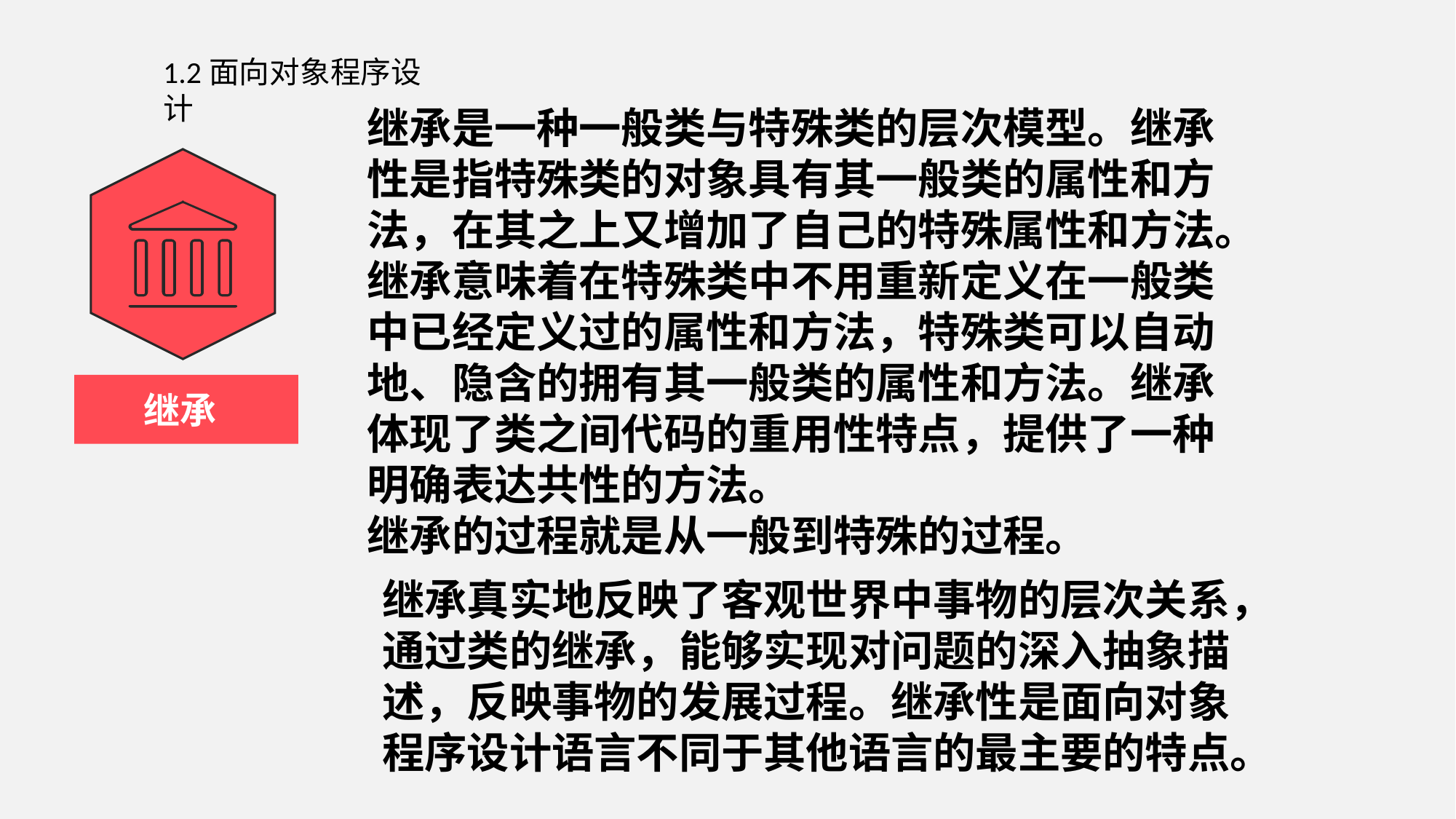

1.2面向对象程序设计
继承是一种一般类与特殊类的层次模型。继承性是指特殊类的对象具有其一般类的属性和方法，在其之上又增加了自己的特殊属性和方法。继承意味着在特殊类中不用重新定义在一般类中已经定义过的属性和方法，特殊类可以自动地、隐含的拥有其一般类的属性和方法。继承体现了类之间代码的重用性特点，提供了一种明确表达共性的方法。
继承的过程就是从一般到特殊的过程。

继承
继承真实地反映了客观世界中事物的层次关系，通过类的继承，能够实现对问题的深入抽象描述，反映事物的发展过程。继承性是面向对象程序设计语言不同于其他语言的最主要的特点。